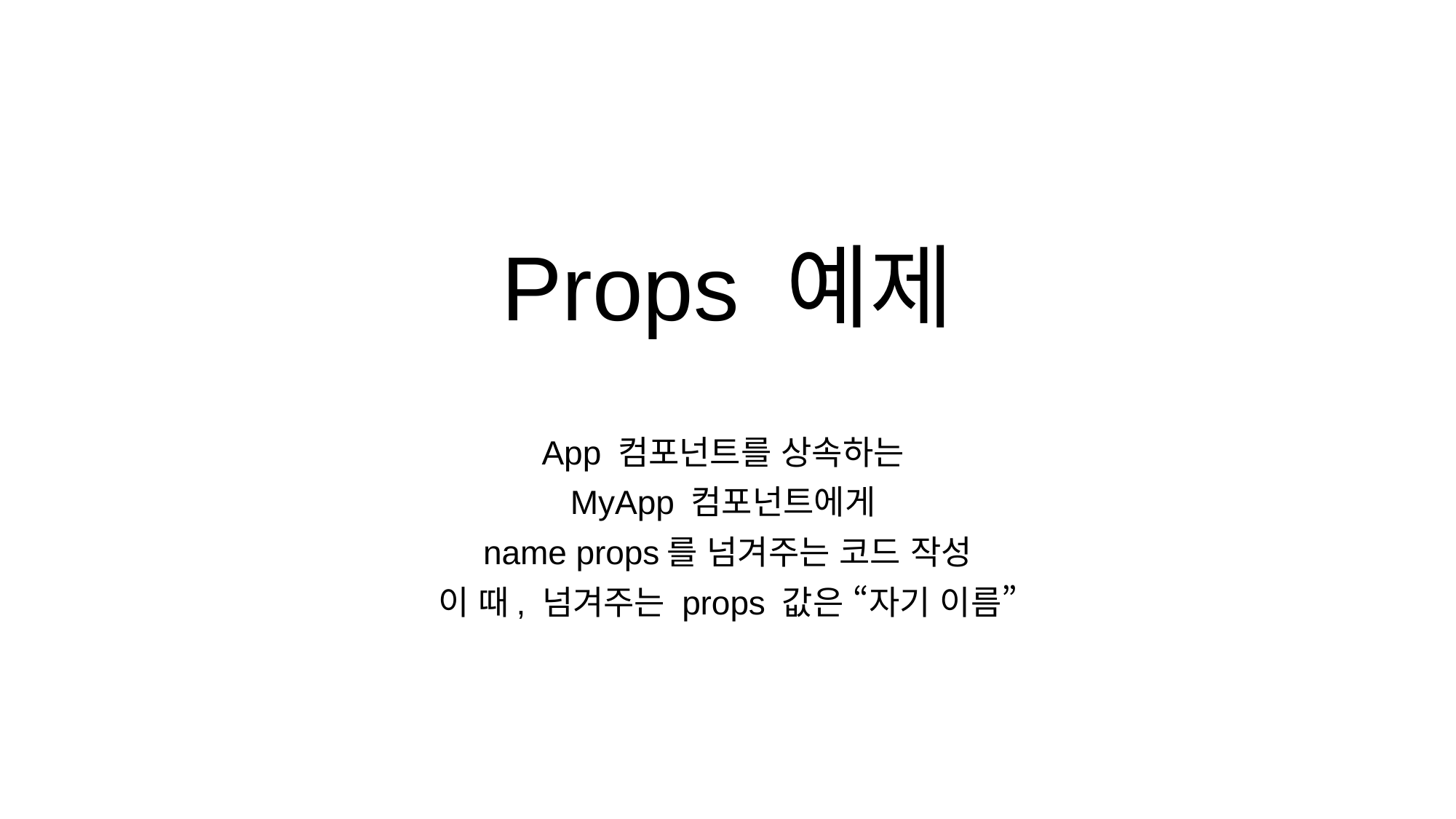

# Props 예제
App 컴포넌트를 상속하는
MyApp 컴포넌트에게
name props를 넘겨주는 코드 작성
이 때, 넘겨주는 props 값은 “자기 이름”